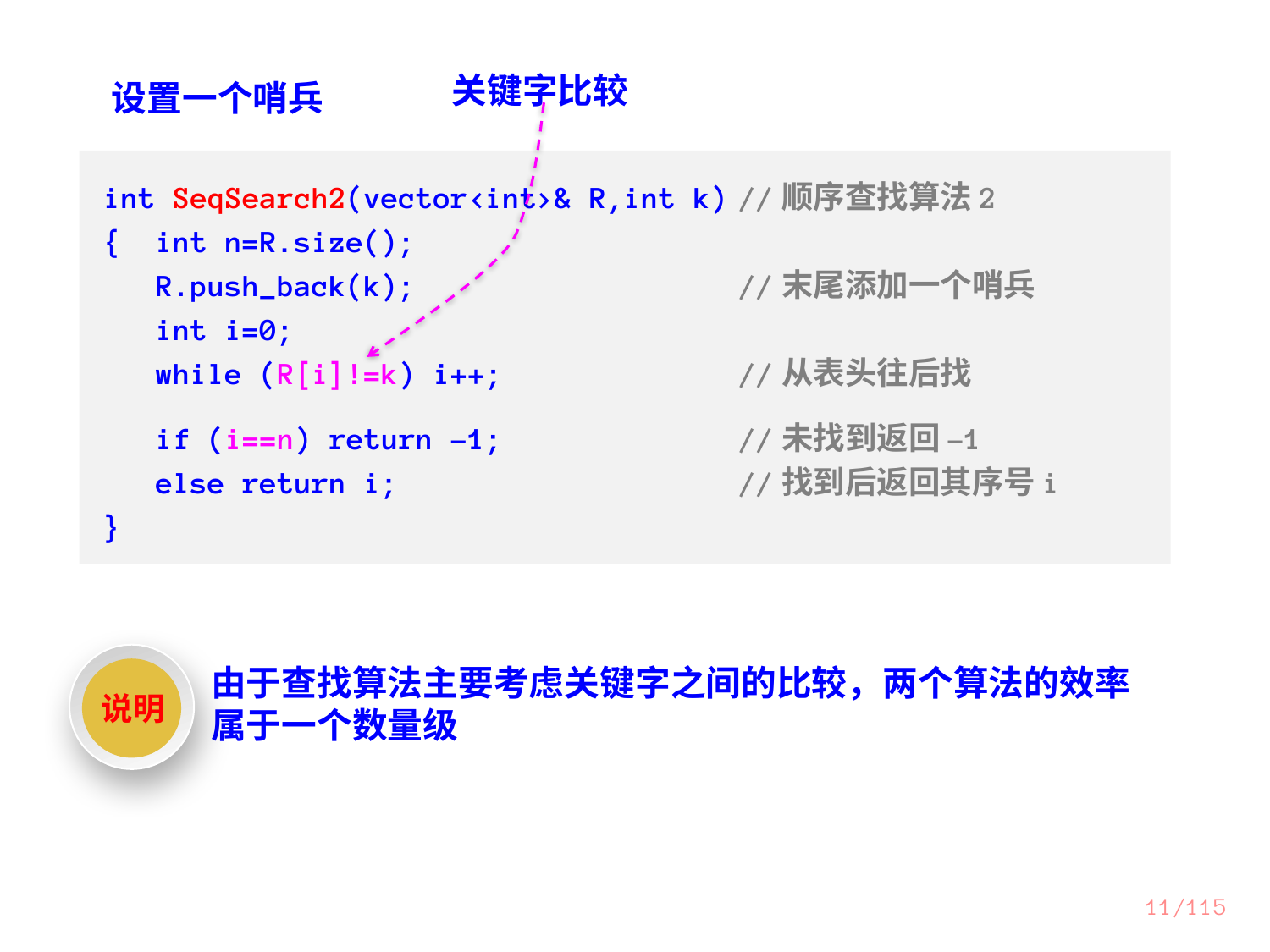

关键字比较

设置一个哨兵
int SeqSearch2(vector<int>& R,int k)	//顺序查找算法2
{  int n=R.size();
   R.push_back(k);			//末尾添加一个哨兵
   int i=0;
   while (R[i]!=k) i++;		//从表头往后找
   if (i==n) return -1;		//未找到返回-1
   else return i;			//找到后返回其序号i
}

说明
由于查找算法主要考虑关键字之间的比较，两个算法的效率属于一个数量级
11/115